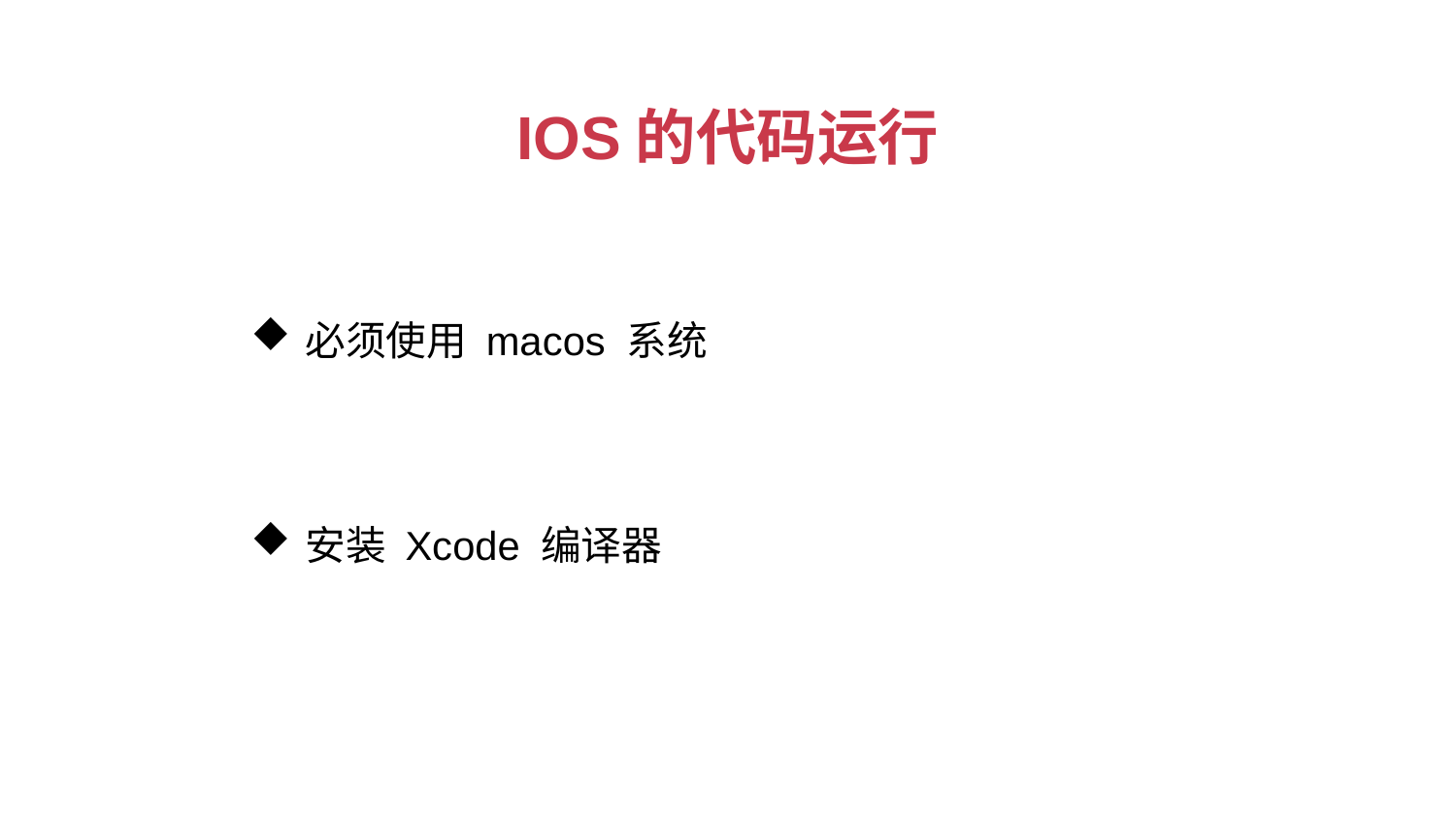

IOS的代码运行
必须使用 macos 系统
安装 Xcode 编译器